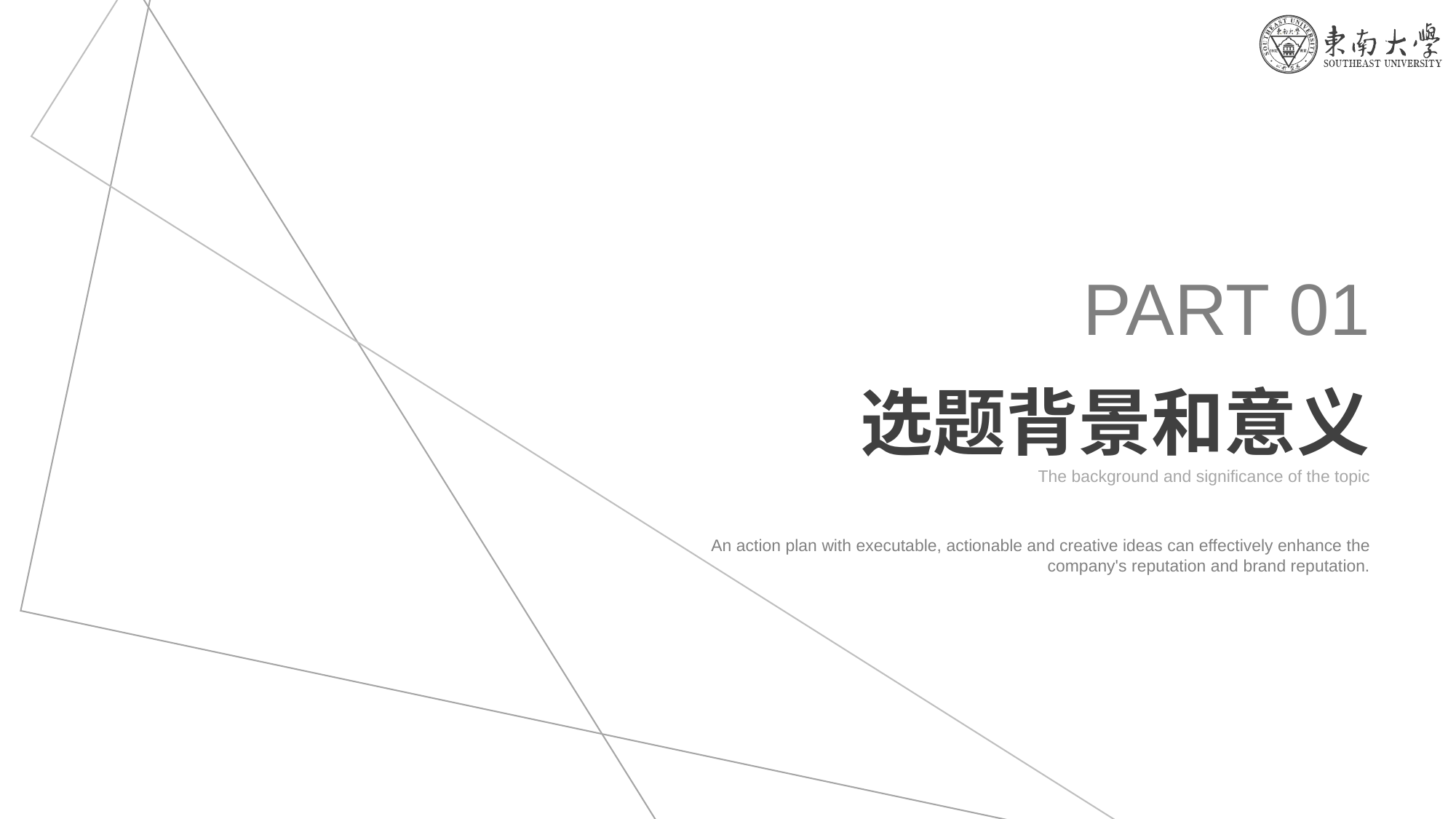

PART 01
选题背景和意义
The background and significance of the topic
An action plan with executable, actionable and creative ideas can effectively enhance the company's reputation and brand reputation.